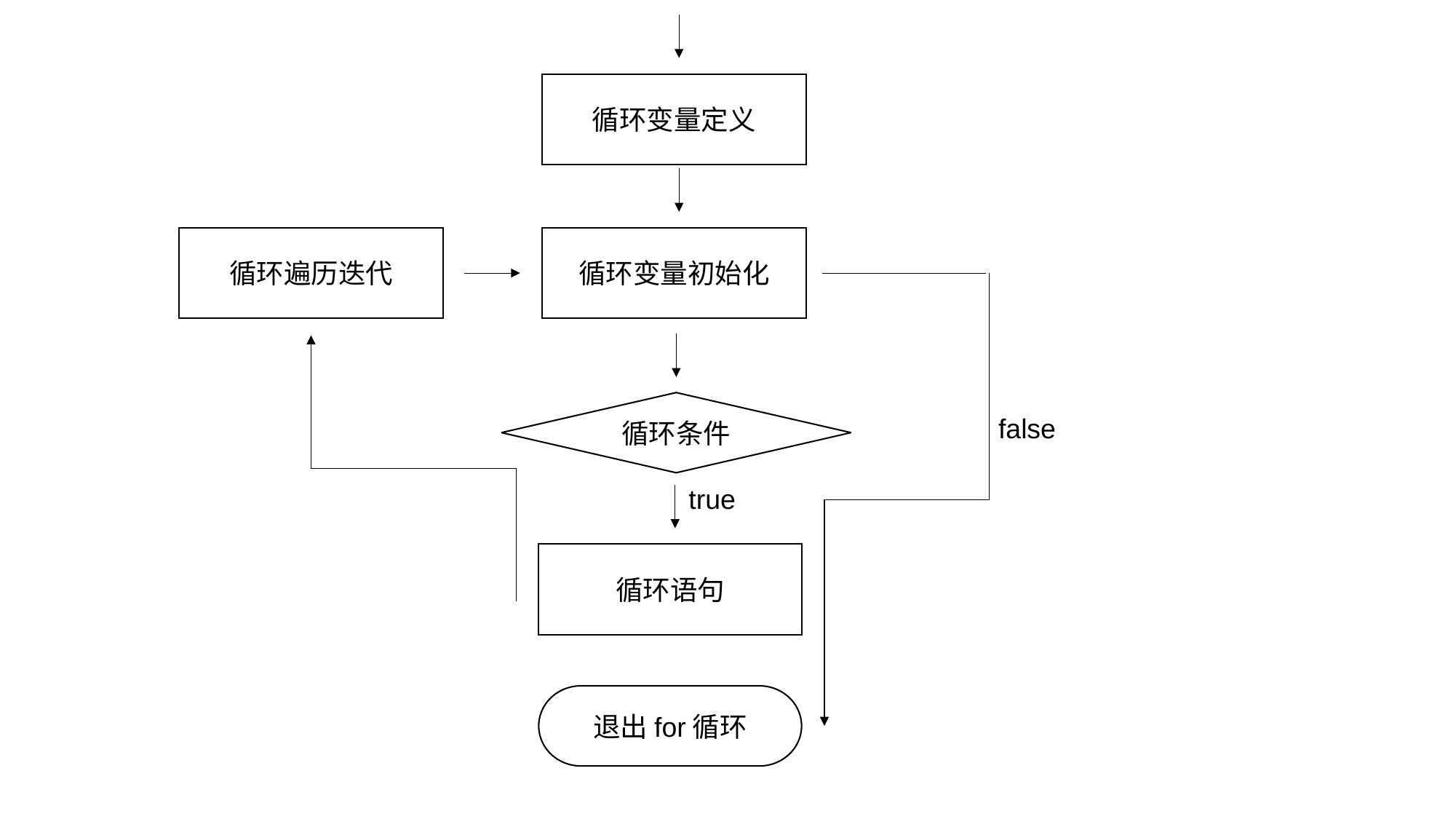

循环变量定义
循环遍历迭代
循环变量初始化
循环条件
false
true
循环语句
退出for循环